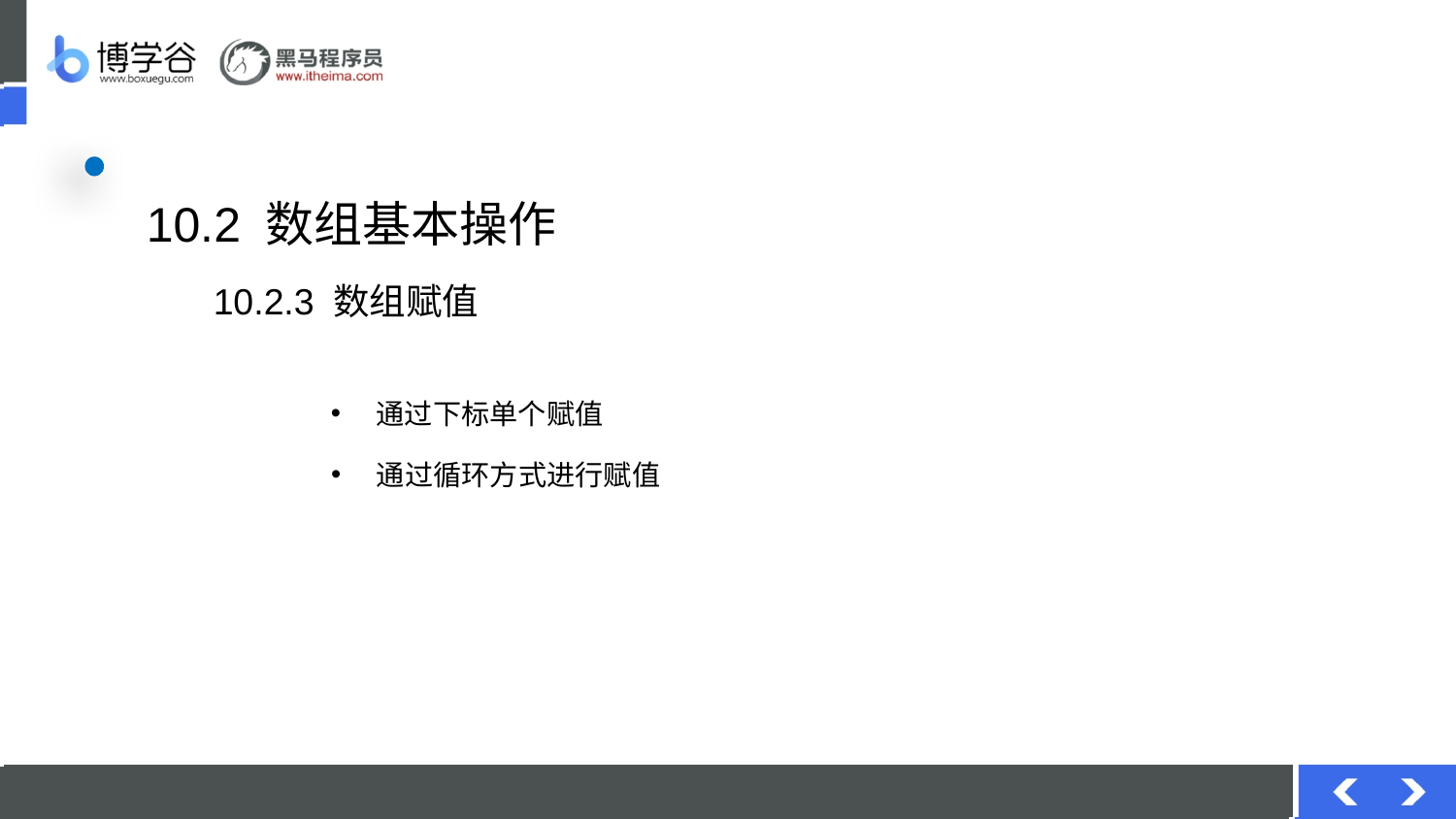

# 10.2 数组基本操作
10.2.3 数组赋值
通过下标单个赋值
通过循环方式进行赋值